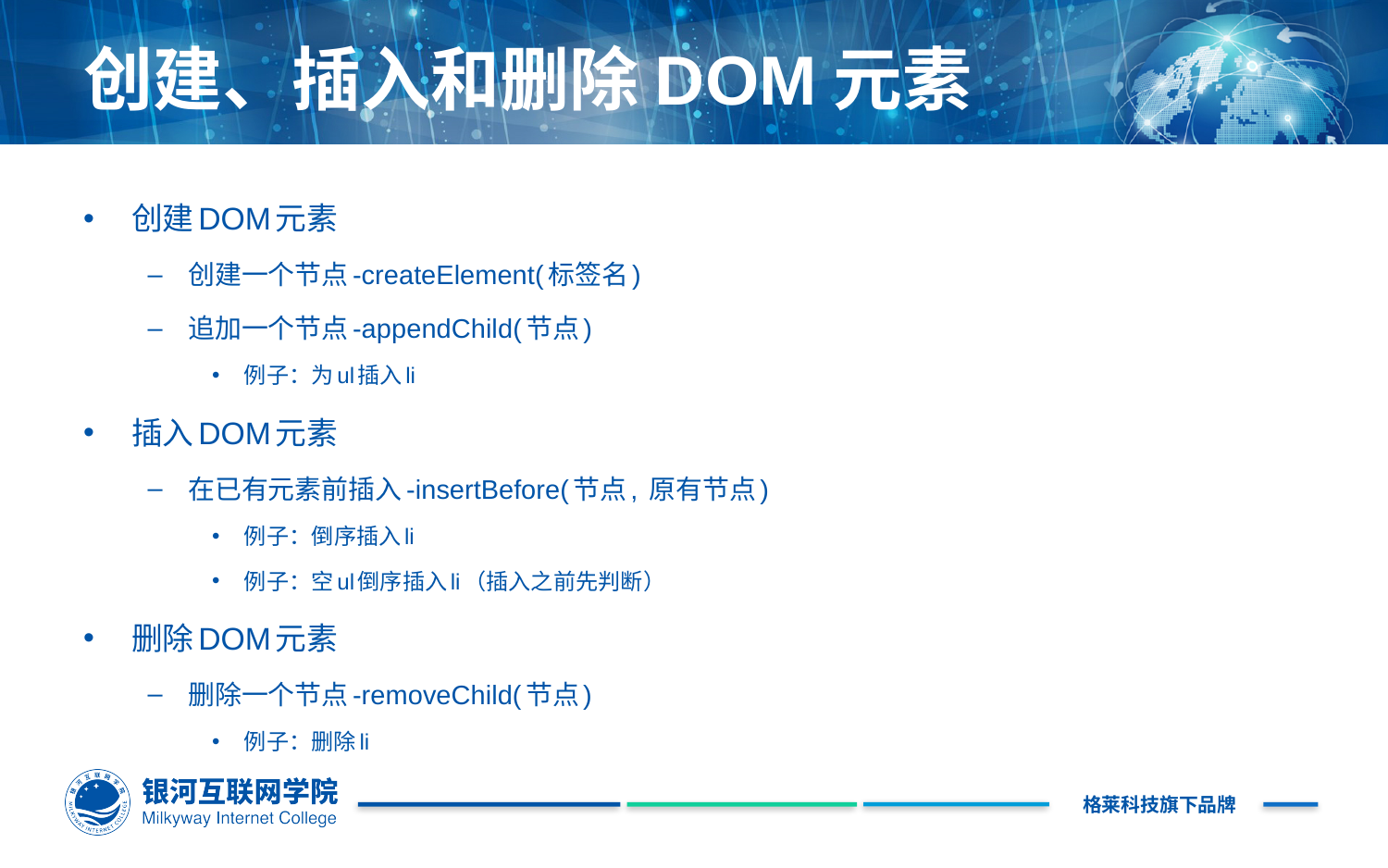

# 创建、插入和删除DOM元素
创建DOM元素
创建一个节点-createElement(标签名)
追加一个节点-appendChild(节点)
例子：为ul插入li
插入DOM元素
在已有元素前插入-insertBefore(节点, 原有节点)
例子：倒序插入li
例子：空ul倒序插入li（插入之前先判断）
删除DOM元素
删除一个节点-removeChild(节点)
例子：删除li